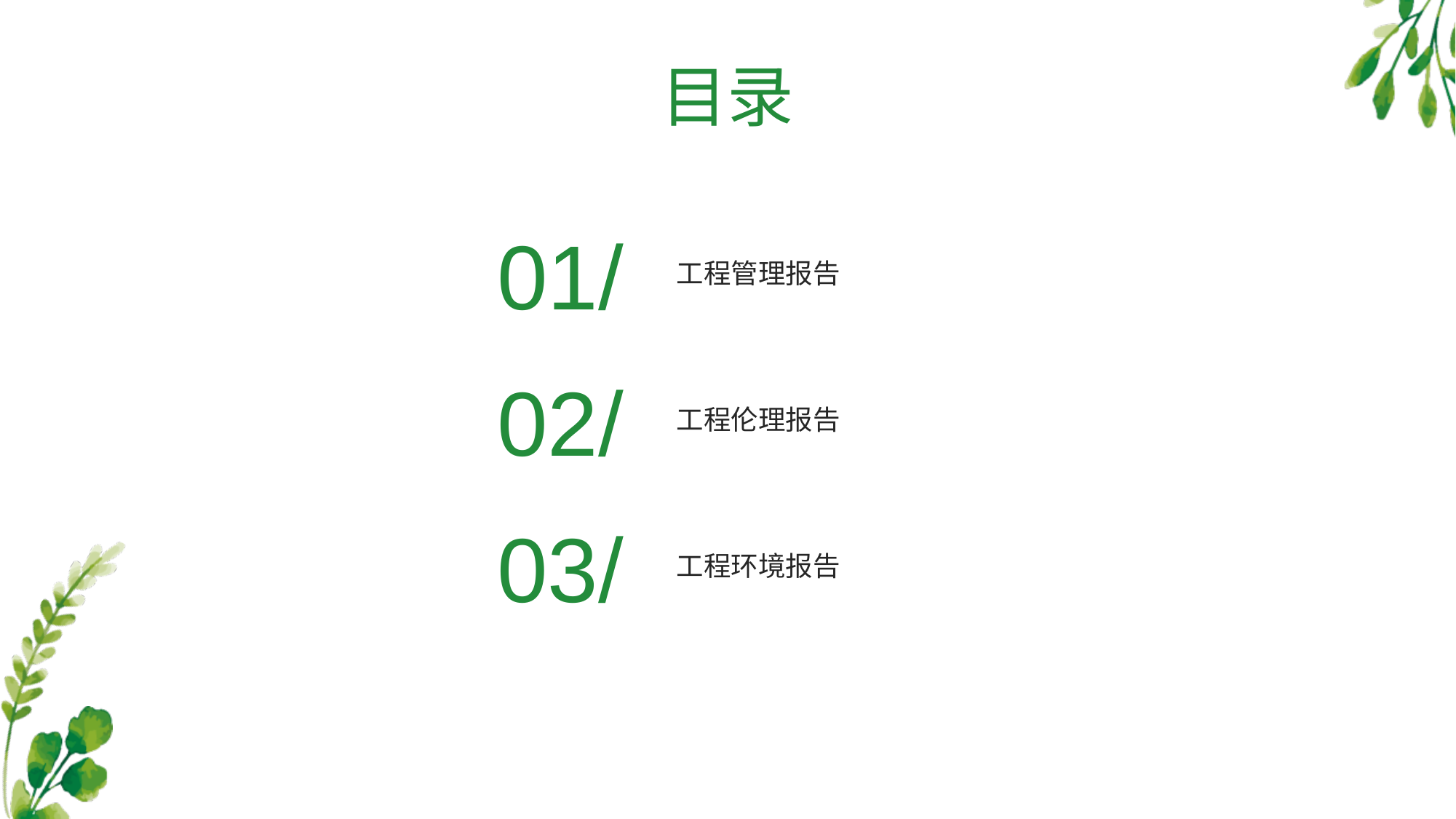

目录
01/
工程管理报告
02/
工程伦理报告
03/
工程环境报告